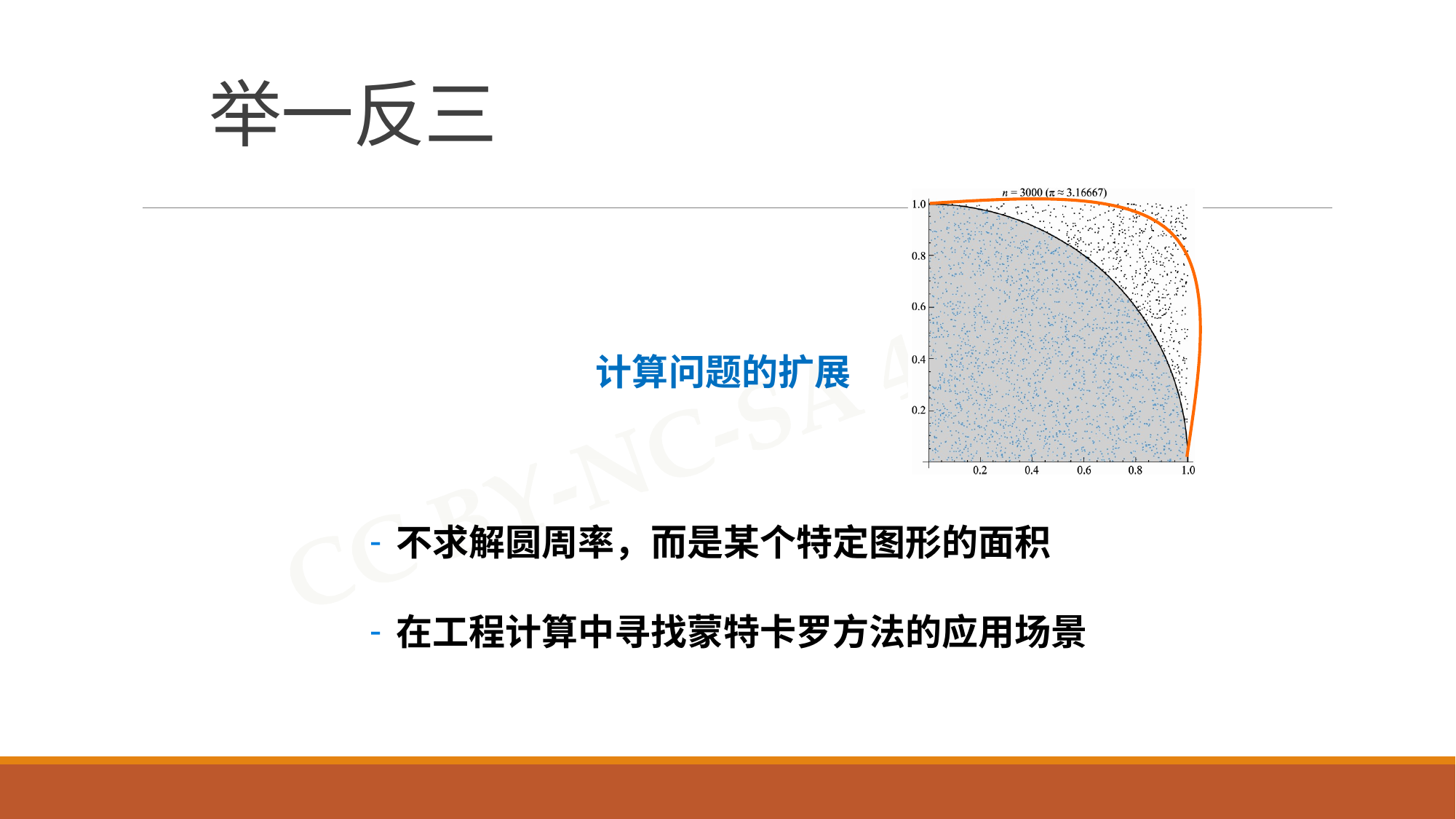

# 举一反三

计算问题的扩展

不求解圆周率，而是某个特定图形的面积

在工程计算中寻找蒙特卡罗方法的应用场景